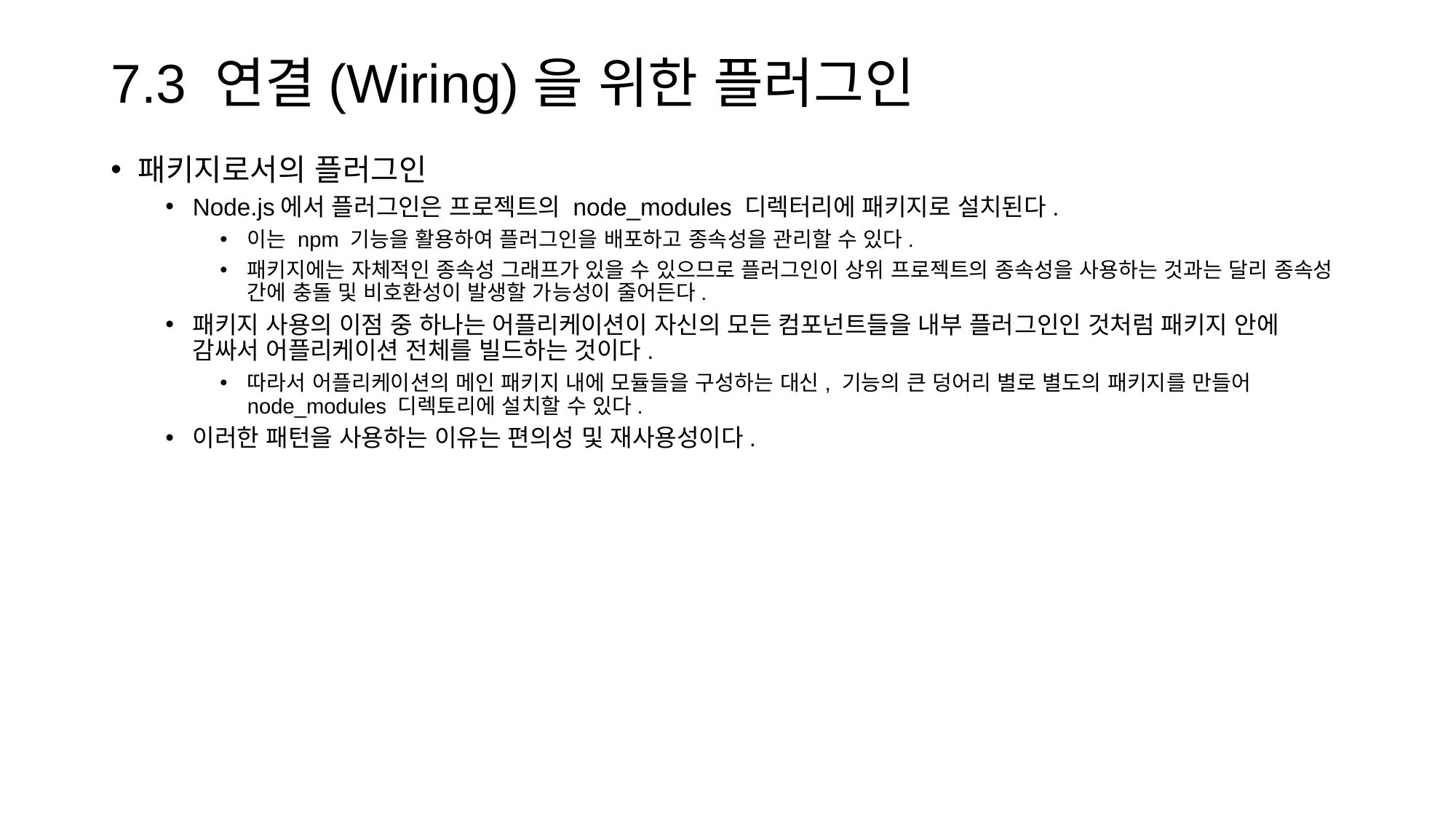

# 7.3 연결(Wiring)을 위한 플러그인
패키지로서의 플러그인
Node.js에서 플러그인은 프로젝트의 node_modules 디렉터리에 패키지로 설치된다.
이는 npm 기능을 활용하여 플러그인을 배포하고 종속성을 관리할 수 있다.
패키지에는 자체적인 종속성 그래프가 있을 수 있으므로 플러그인이 상위 프로젝트의 종속성을 사용하는 것과는 달리 종속성 간에 충돌 및 비호환성이 발생할 가능성이 줄어든다.
패키지 사용의 이점 중 하나는 어플리케이션이 자신의 모든 컴포넌트들을 내부 플러그인인 것처럼 패키지 안에 감싸서 어플리케이션 전체를 빌드하는 것이다.
따라서 어플리케이션의 메인 패키지 내에 모듈들을 구성하는 대신, 기능의 큰 덩어리 별로 별도의 패키지를 만들어 node_modules 디렉토리에 설치할 수 있다.
이러한 패턴을 사용하는 이유는 편의성 및 재사용성이다.